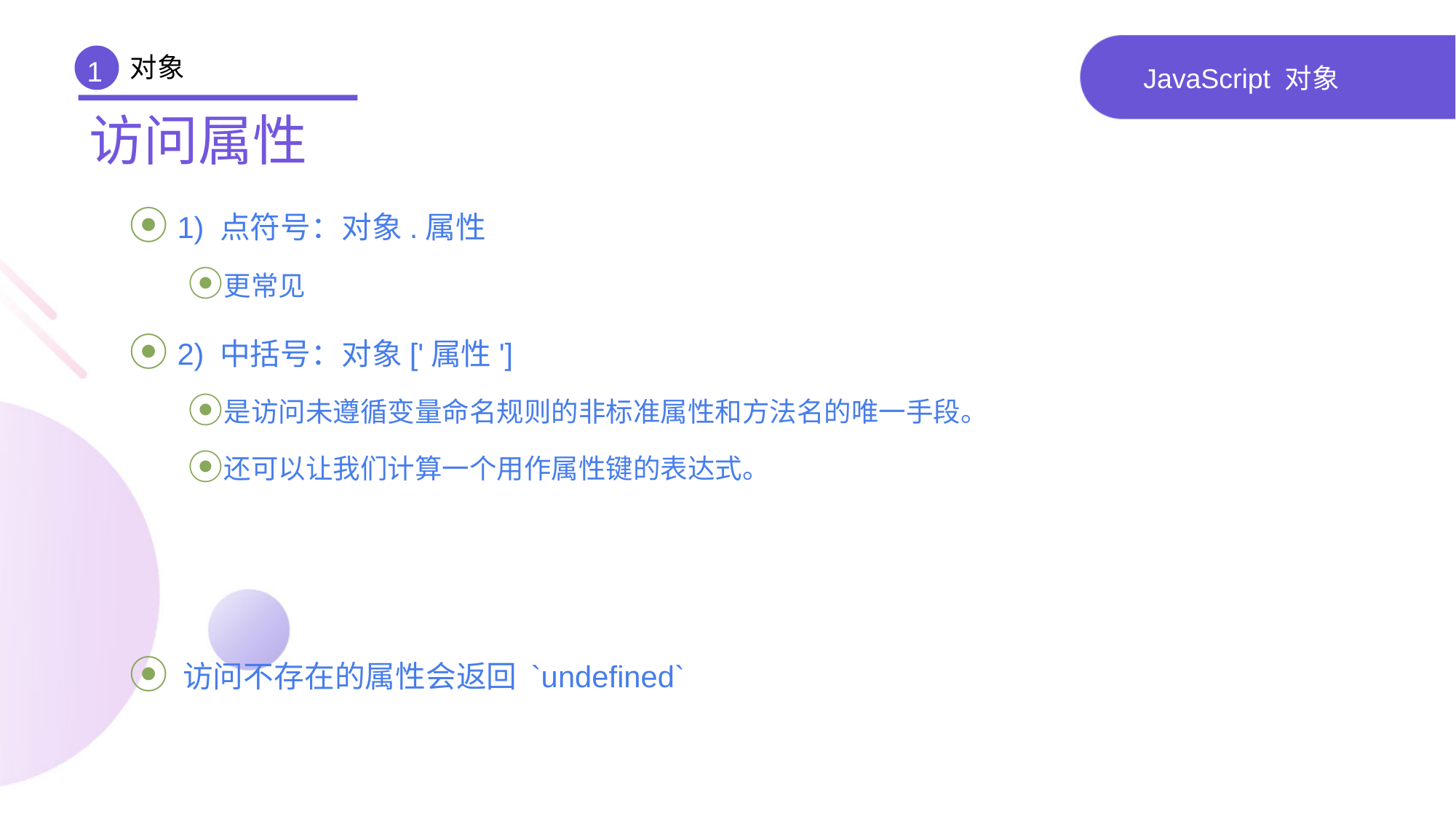

对象
1
# JavaScript 对象
访问属性
 1) 点符号：对象.属性
更常见
 2) 中括号：对象['属性']
是访问未遵循变量命名规则的非标准属性和方法名的唯一手段。
还可以让我们计算一个用作属性键的表达式。

 访问不存在的属性会返回 `undefined`